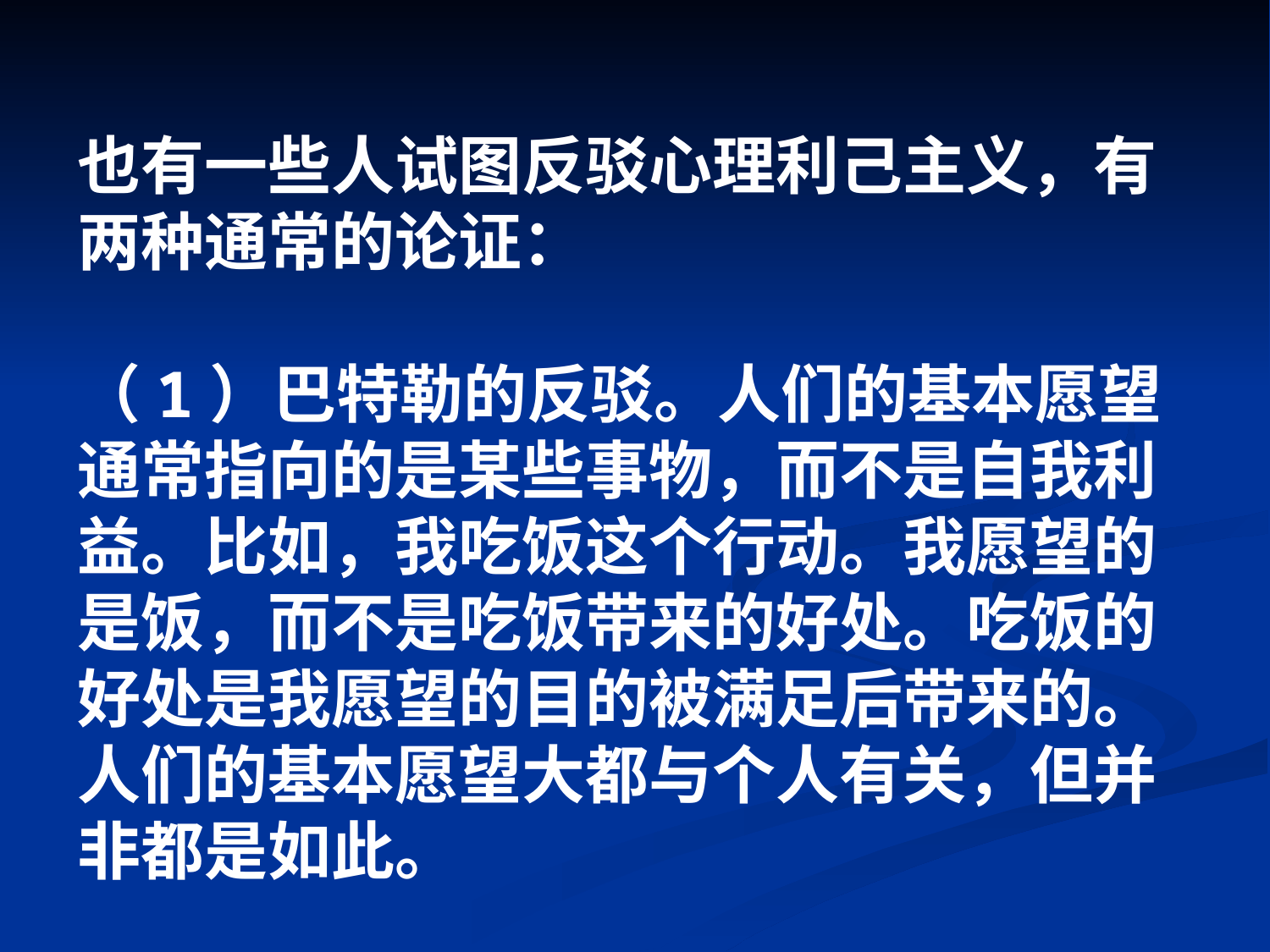

也有一些人试图反驳心理利己主义，有两种通常的论证：

（1）巴特勒的反驳。人们的基本愿望通常指向的是某些事物，而不是自我利益。比如，我吃饭这个行动。我愿望的是饭，而不是吃饭带来的好处。吃饭的好处是我愿望的目的被满足后带来的。人们的基本愿望大都与个人有关，但并非都是如此。